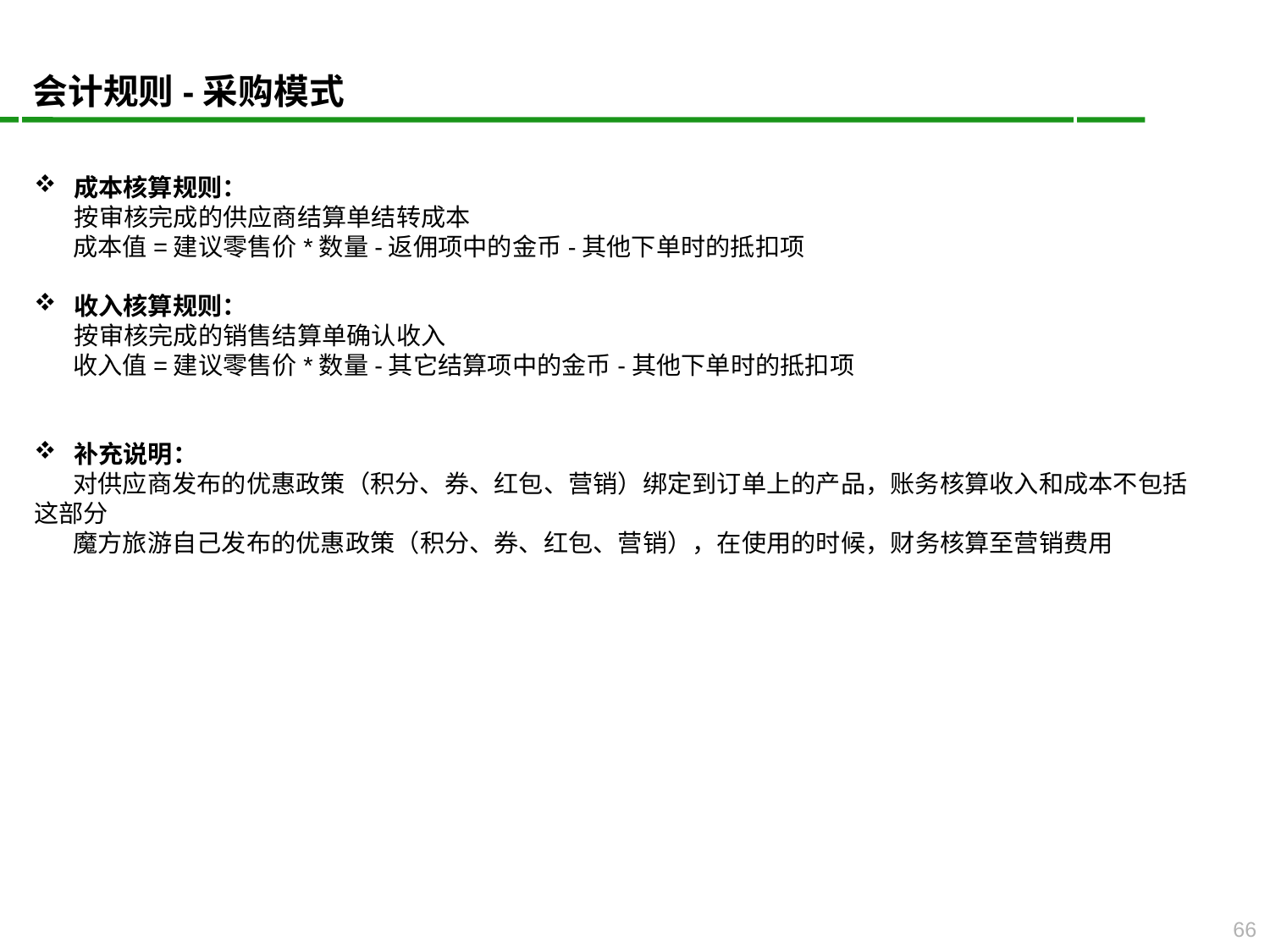

会计规则-采购模式
成本核算规则：
      按审核完成的供应商结算单结转成本
      成本值=建议零售价*数量-返佣项中的金币-其他下单时的抵扣项

收入核算规则：
      按审核完成的销售结算单确认收入
      收入值=建议零售价*数量-其它结算项中的金币-其他下单时的抵扣项

补充说明：
      对供应商发布的优惠政策（积分、券、红包、营销）绑定到订单上的产品，账务核算收入和成本不包括这部分
      魔方旅游自己发布的优惠政策（积分、券、红包、营销），在使用的时候，财务核算至营销费用

66